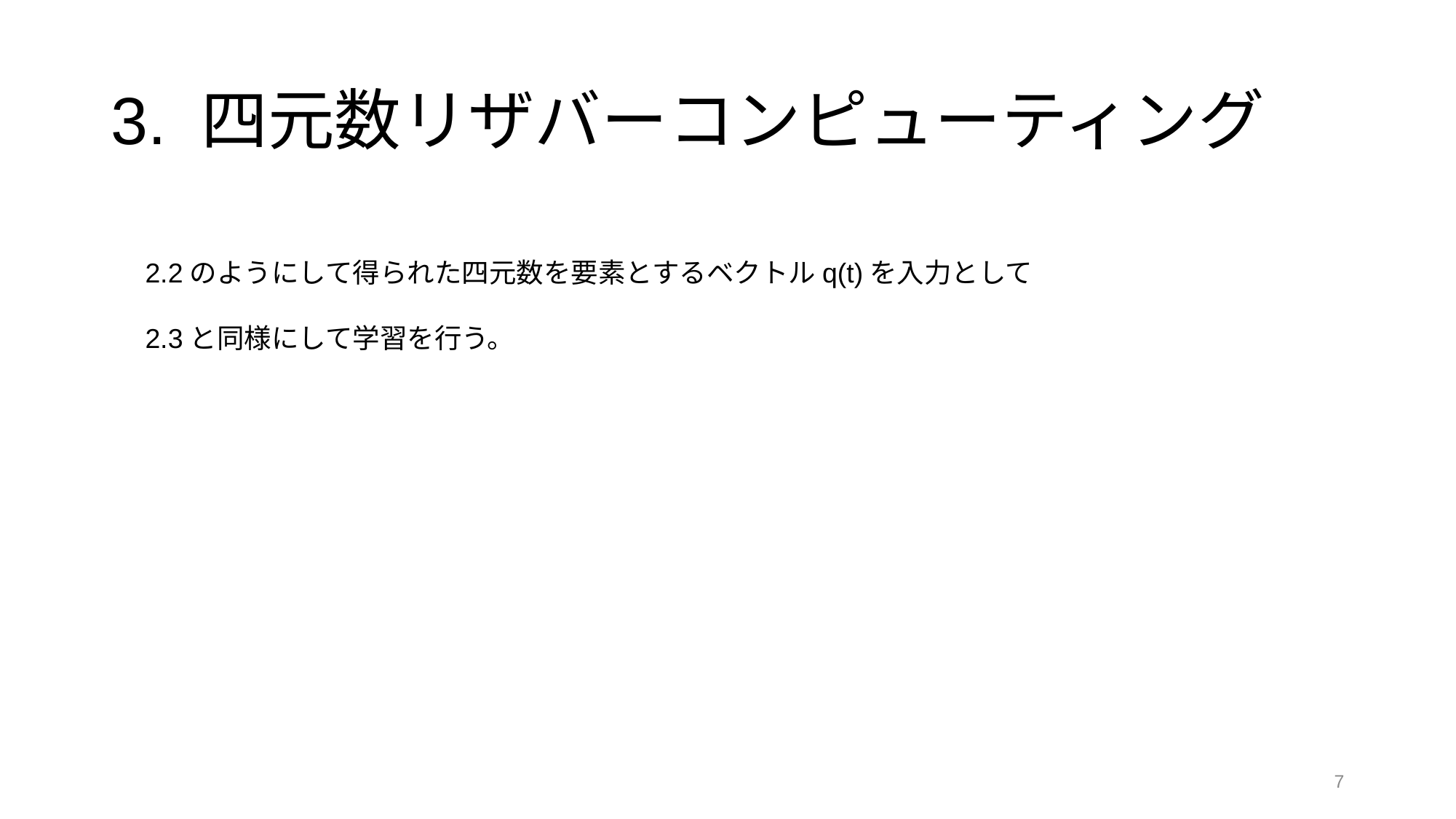

# 3. 四元数リザバーコンピューティング
2.2のようにして得られた四元数を要素とするベクトルq(t)を入力として

2.3と同様にして学習を行う。
7